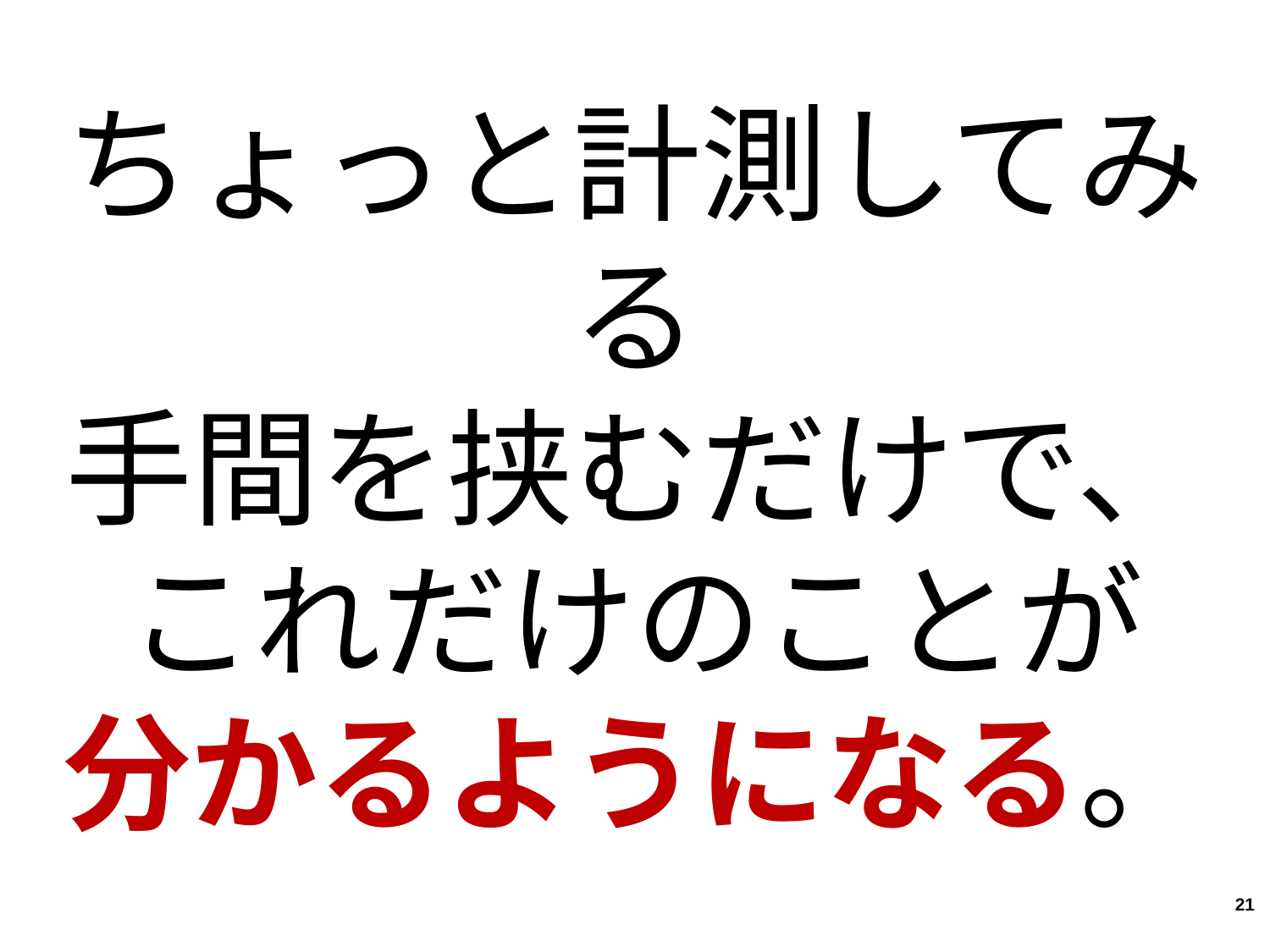

ちょっと計測してみる
手間を挟むだけで、
これだけのことが
分かるようになる。